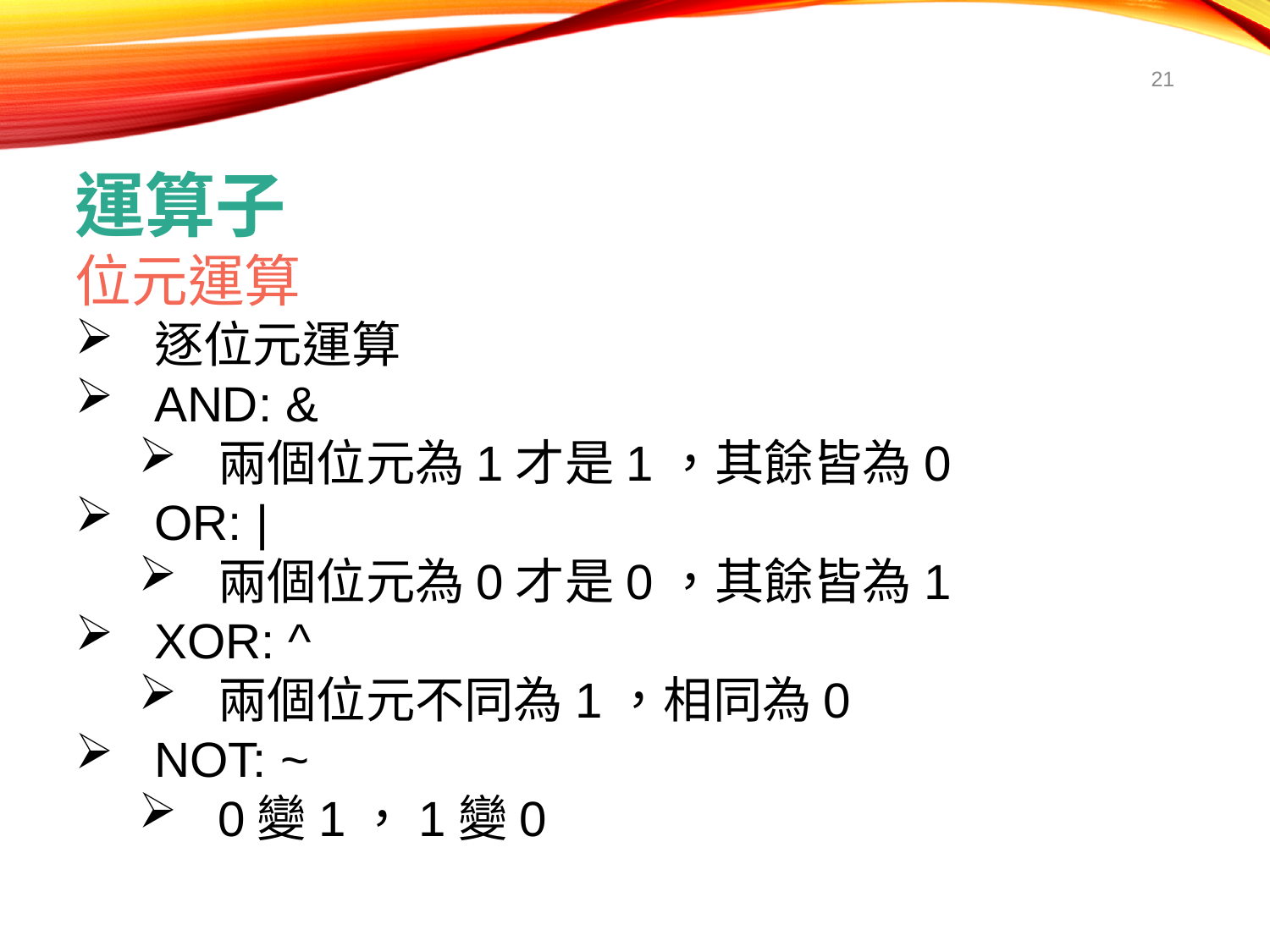

21
運算子
位元運算
逐位元運算
AND: &
兩個位元為1才是1，其餘皆為0
OR: |
兩個位元為0才是0，其餘皆為1
XOR: ^
兩個位元不同為1，相同為0
NOT: ~
0變1，1變0